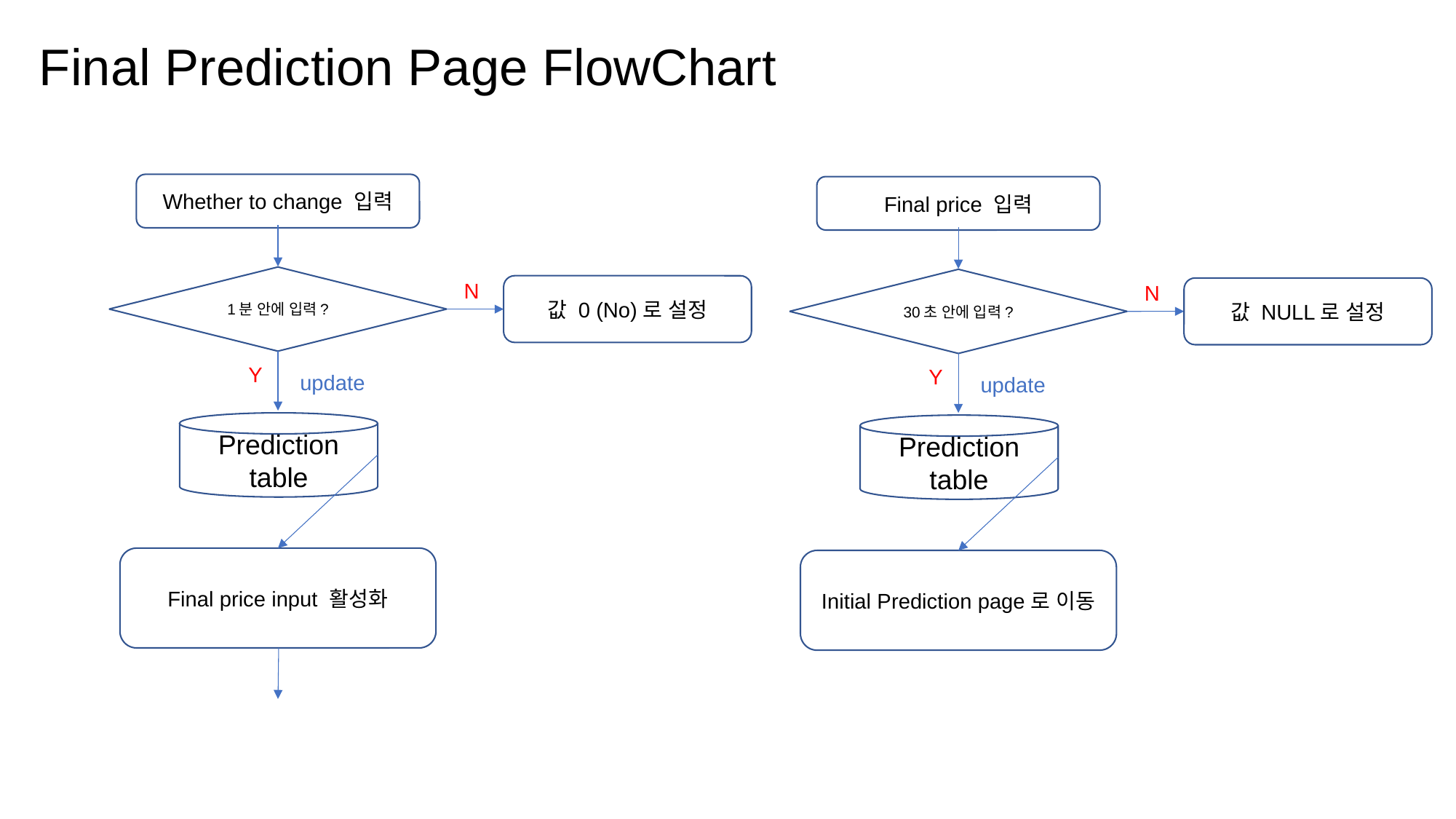

# Final Prediction Page FlowChart
Whether to change 입력
Final price 입력
1분 안에 입력?
30초 안에 입력?
N
N
값 0 (No)로 설정
값 NULL로 설정
Y
Y
update
update
Prediction table
Prediction table
Final price input 활성화
Initial Prediction page로 이동